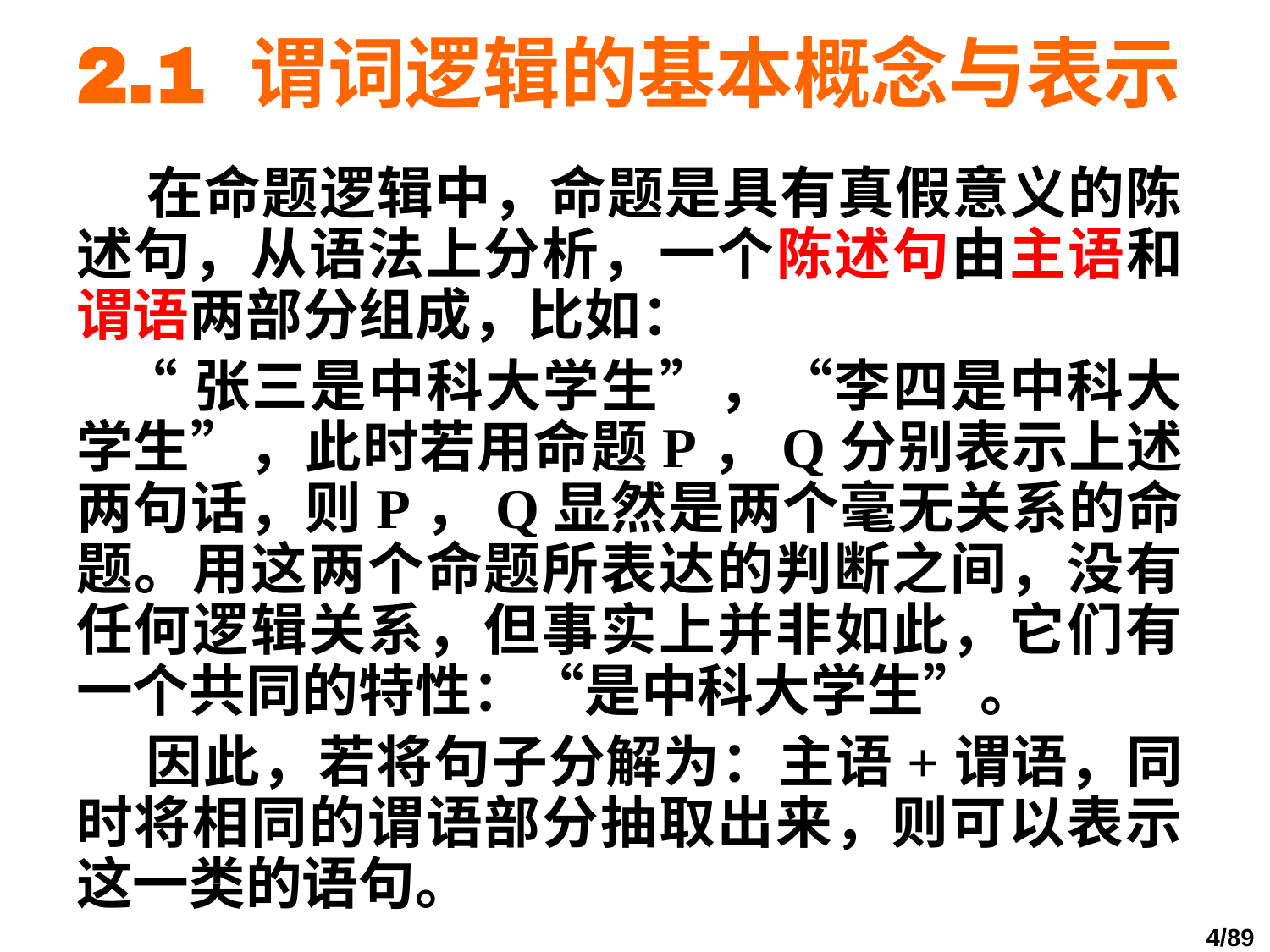

# 2.1 谓词逻辑的基本概念与表示
    在命题逻辑中，命题是具有真假意义的陈述句，从语法上分析，一个陈述句由主语和谓语两部分组成，比如：
   “张三是中科大学生”，“李四是中科大学生”，此时若用命题P，Q分别表示上述两句话，则P，Q显然是两个毫无关系的命题。用这两个命题所表达的判断之间，没有任何逻辑关系，但事实上并非如此，它们有一个共同的特性：“是中科大学生”。
    因此，若将句子分解为：主语+谓语，同时将相同的谓语部分抽取出来，则可以表示这一类的语句。